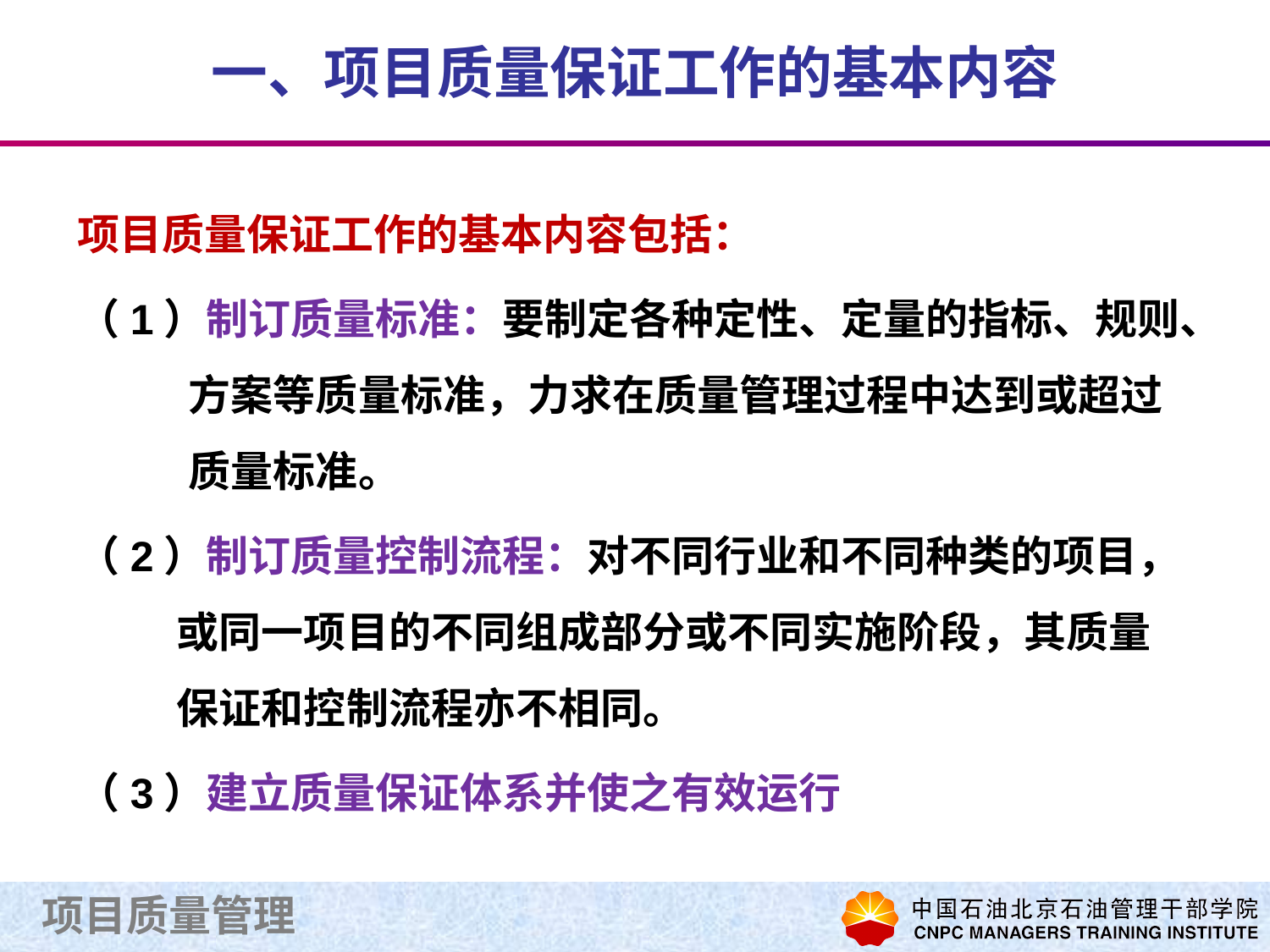

# 一、项目质量保证工作的基本内容
项目质量保证工作的基本内容包括：
（1）制订质量标准：要制定各种定性、定量的指标、规则、方案等质量标准，力求在质量管理过程中达到或超过质量标准。
（2）制订质量控制流程：对不同行业和不同种类的项目，或同一项目的不同组成部分或不同实施阶段，其质量保证和控制流程亦不相同。
（3）建立质量保证体系并使之有效运行